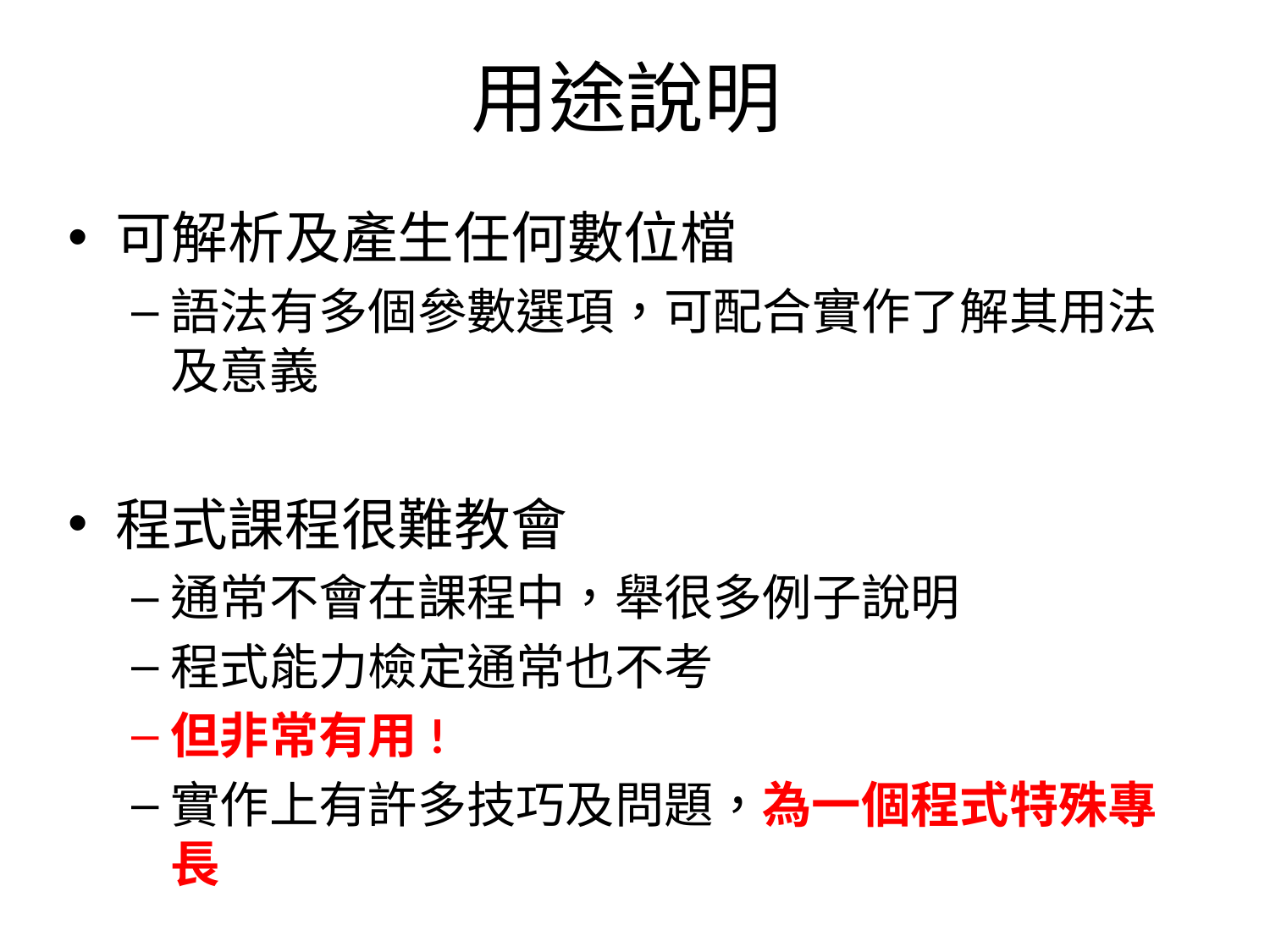

# 用途說明
可解析及產生任何數位檔
語法有多個參數選項，可配合實作了解其用法及意義

程式課程很難教會
通常不會在課程中，舉很多例子說明
程式能力檢定通常也不考
但非常有用!
實作上有許多技巧及問題，為一個程式特殊專長